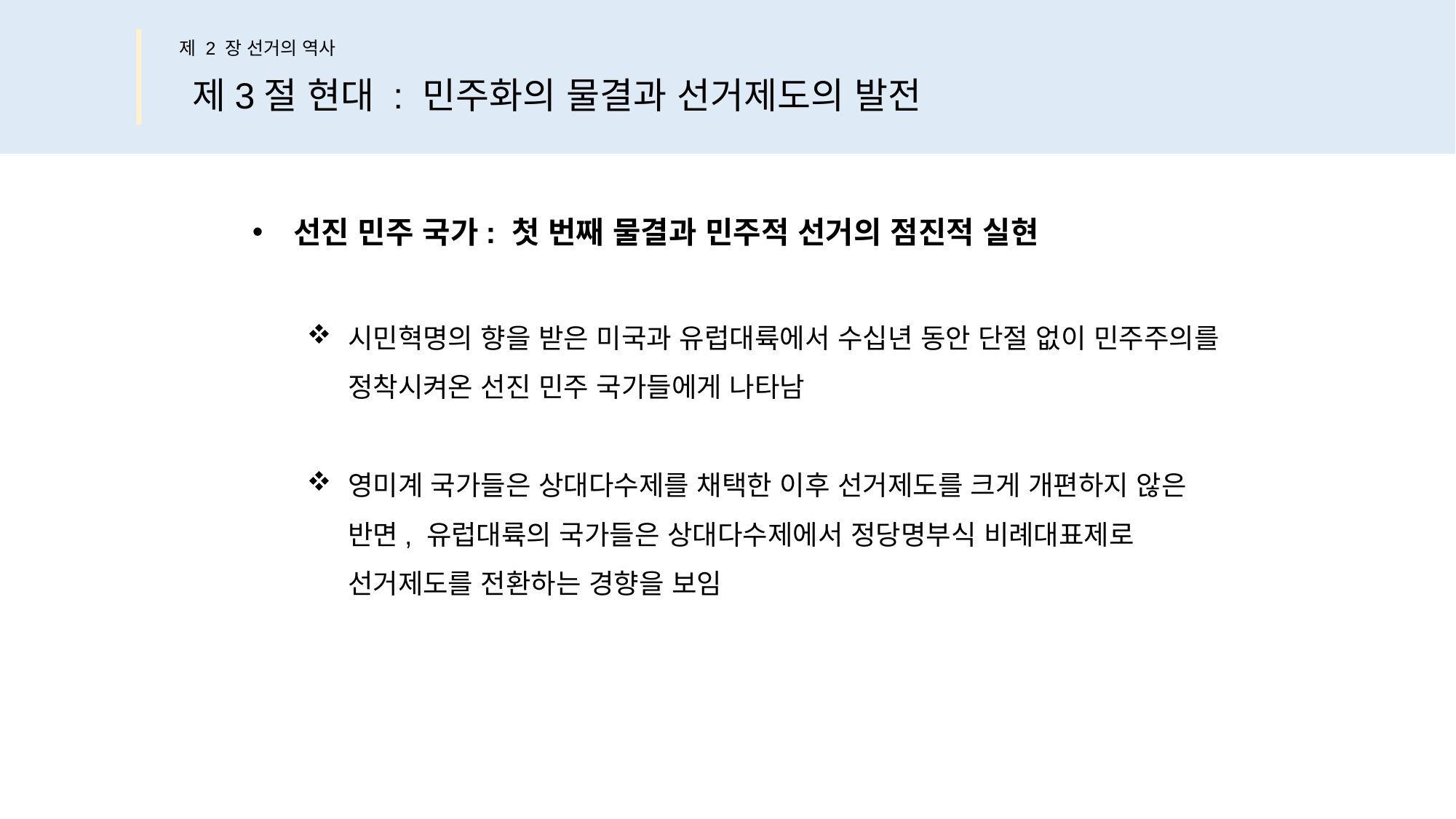

제 2 장 선거의 역사
제3절 현대 : 민주화의 물결과 선거제도의 발전
선진 민주 국가: 첫 번째 물결과 민주적 선거의 점진적 실현

시민혁명의 향을 받은 미국과 유럽대륙에서 수십년 동안 단절 없이 민주주의를
정착시켜온 선진 민주 국가들에게 나타남

영미계 국가들은 상대다수제를 채택한 이후 선거제도를 크게 개편하지 않은
반면, 유럽대륙의 국가들은 상대다수제에서 정당명부식 비례대표제로
선거제도를 전환하는 경향을 보임